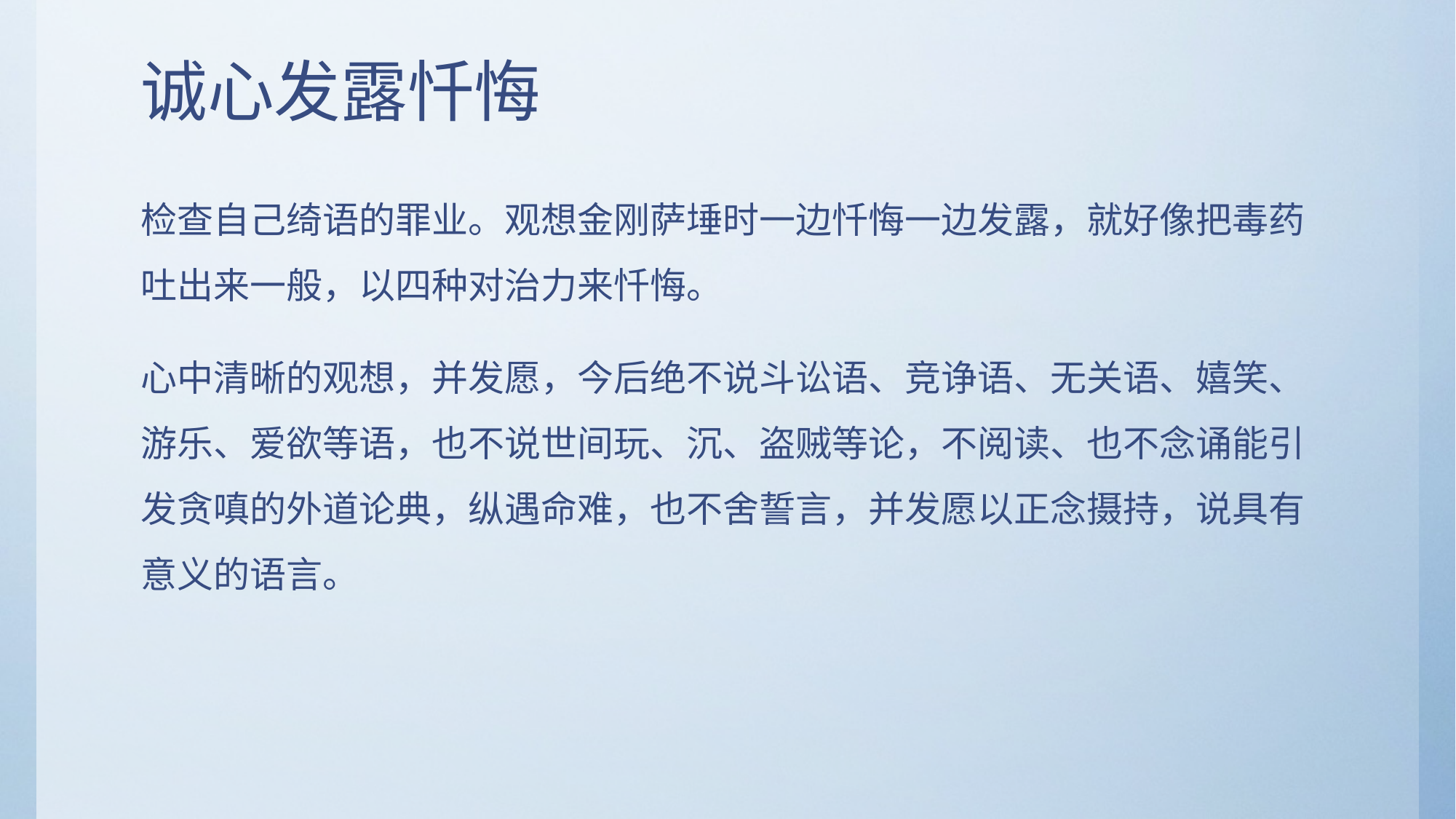

# 诚心发露忏悔
检查自己绮语的罪业。观想金刚萨埵时一边忏悔一边发露，就好像把毒药吐出来一般，以四种对治力来忏悔。
心中清晰的观想，并发愿，今后绝不说斗讼语、竞诤语、无关语、嬉笑、游乐、爱欲等语，也不说世间玩、沉、盗贼等论，不阅读、也不念诵能引发贪嗔的外道论典，纵遇命难，也不舍誓言，并发愿以正念摄持，说具有意义的语言。